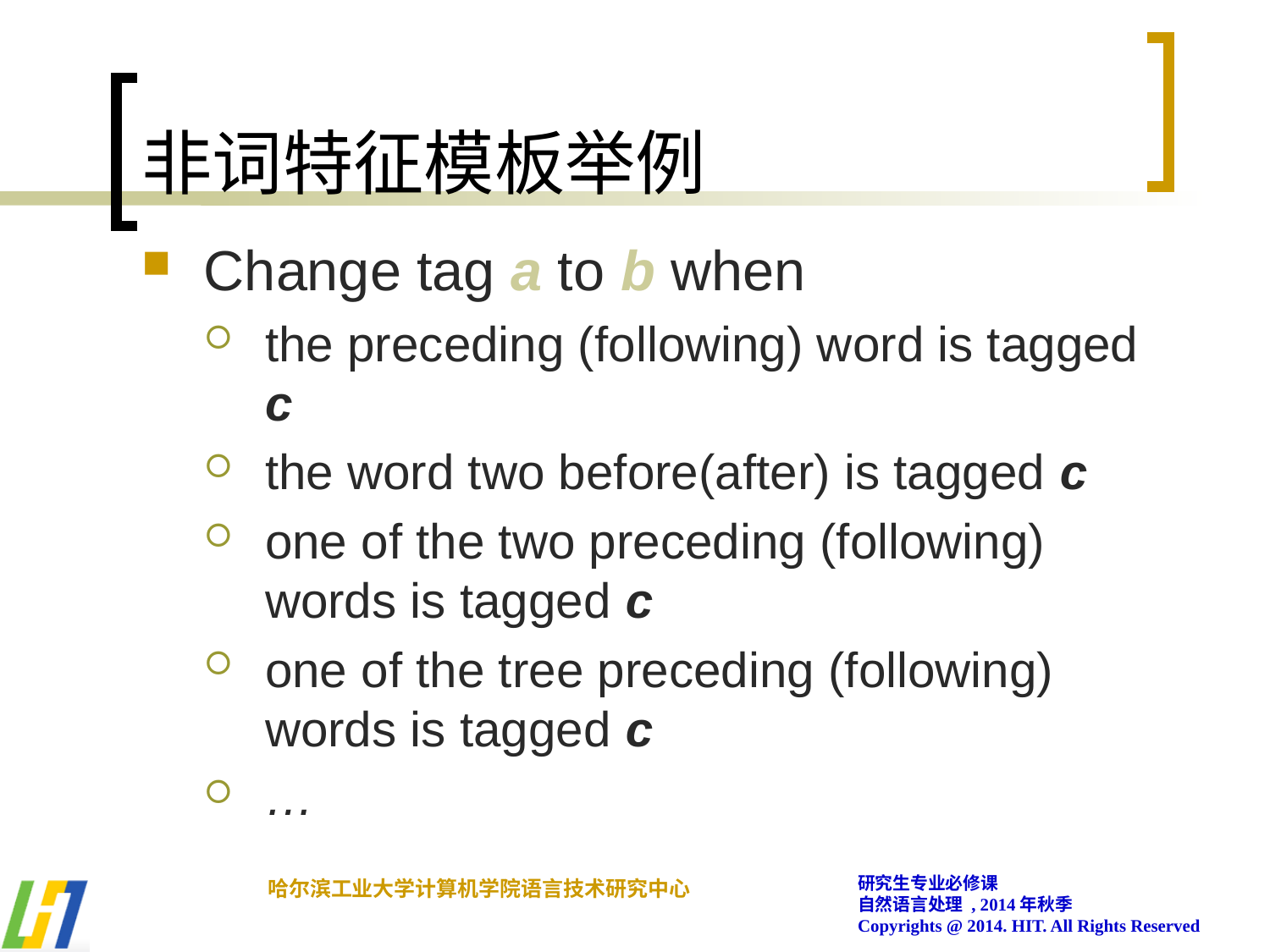

# 非词特征模板举例
Change tag a to b when
the preceding (following) word is tagged c
the word two before(after) is tagged c
one of the two preceding (following) words is tagged c
one of the tree preceding (following) words is tagged c
…
研究生专业必修课
自然语言处理 , 2014年秋季
Copyrights @ 2014. HIT. All Rights Reserved
哈尔滨工业大学计算机学院语言技术研究中心